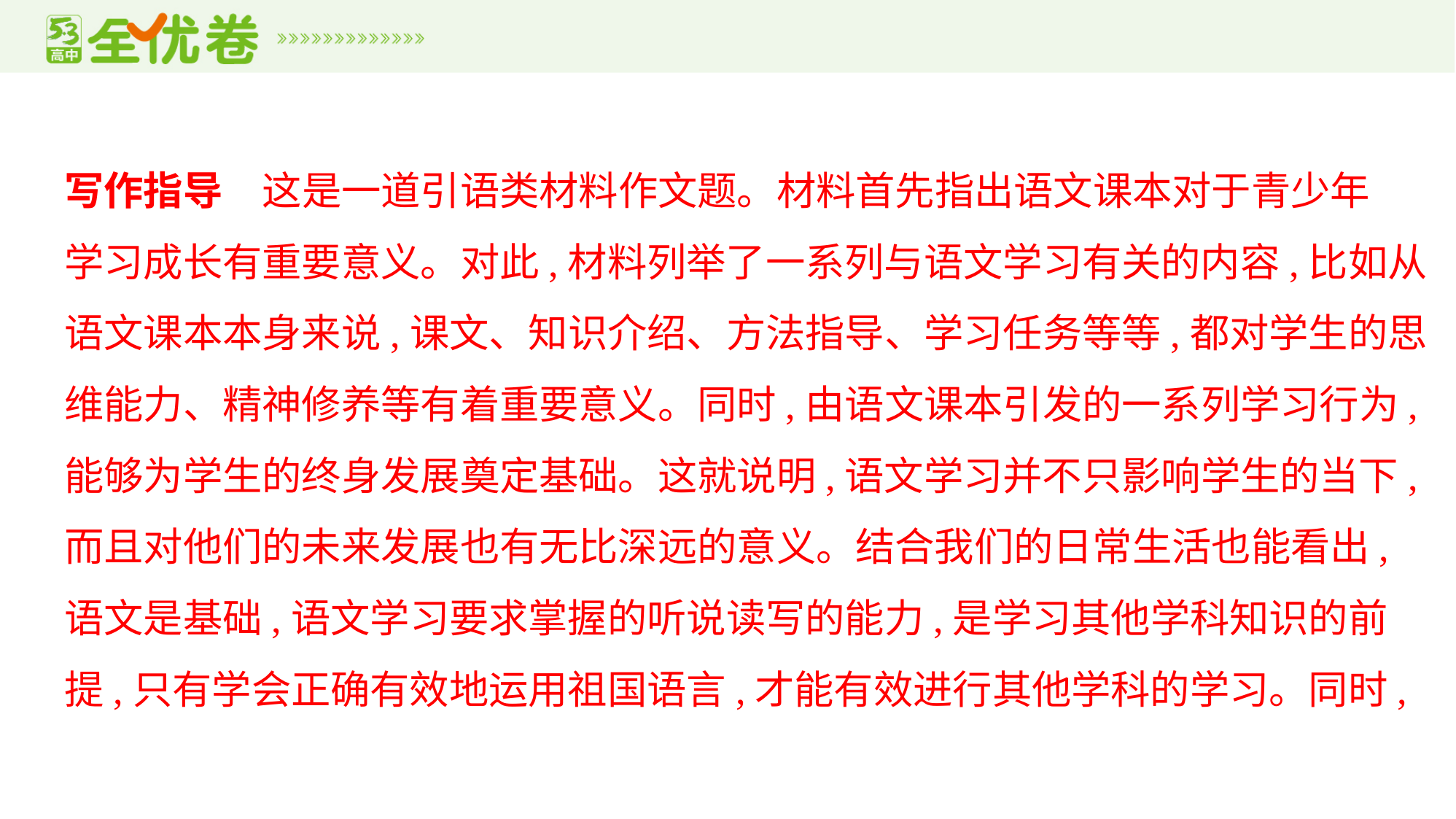

写作指导　这是一道引语类材料作文题。材料首先指出语文课本对于青少年
学习成长有重要意义。对此,材料列举了一系列与语文学习有关的内容,比如从
语文课本本身来说,课文、知识介绍、方法指导、学习任务等等,都对学生的思
维能力、精神修养等有着重要意义。同时,由语文课本引发的一系列学习行为,
能够为学生的终身发展奠定基础。这就说明,语文学习并不只影响学生的当下,
而且对他们的未来发展也有无比深远的意义。结合我们的日常生活也能看出,
语文是基础,语文学习要求掌握的听说读写的能力,是学习其他学科知识的前
提,只有学会正确有效地运用祖国语言,才能有效进行其他学科的学习。同时,